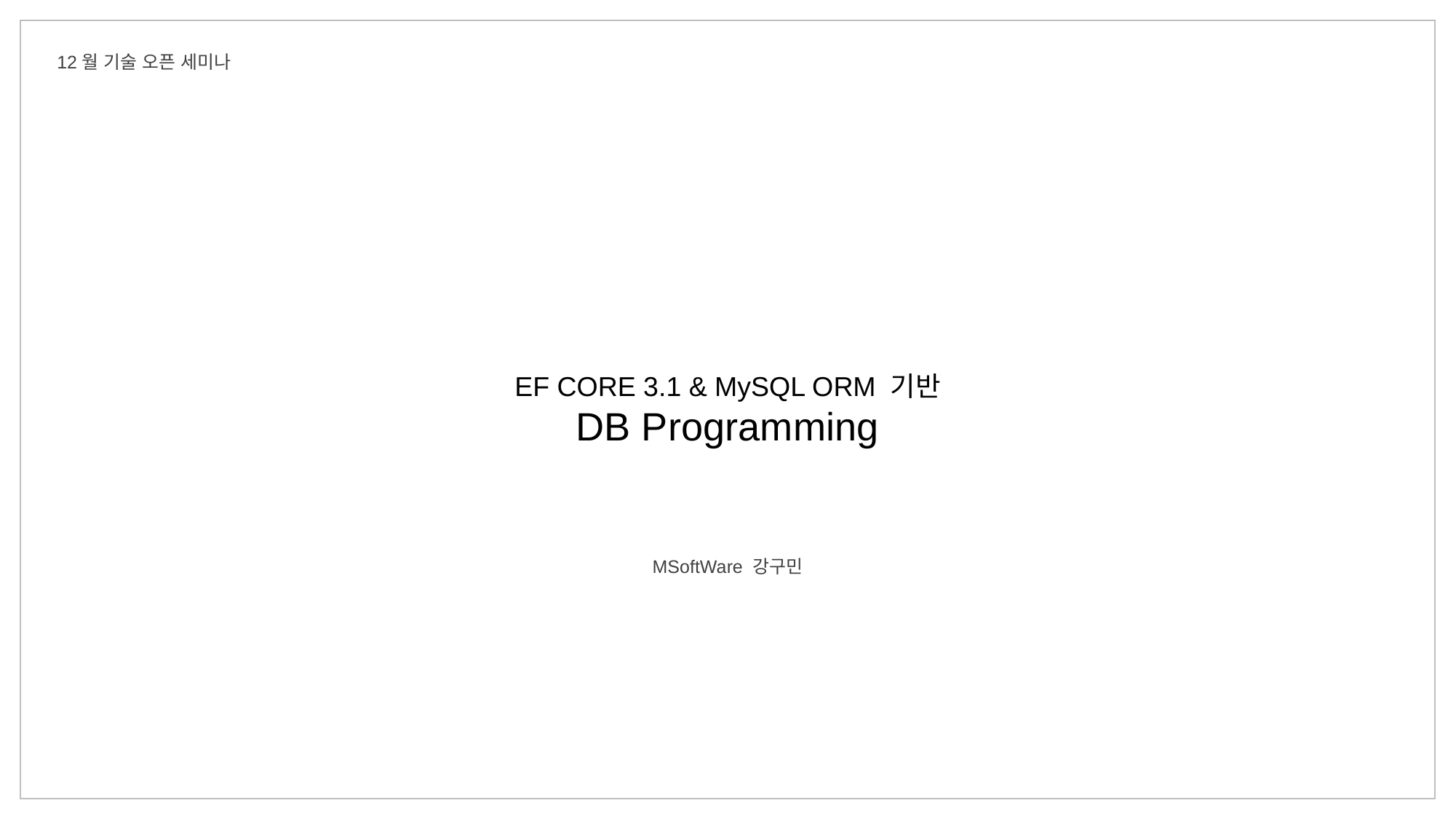

12월 기술 오픈 세미나
EF CORE 3.1 & MySQL ORM 기반
DB Programming
MSoftWare 강구민